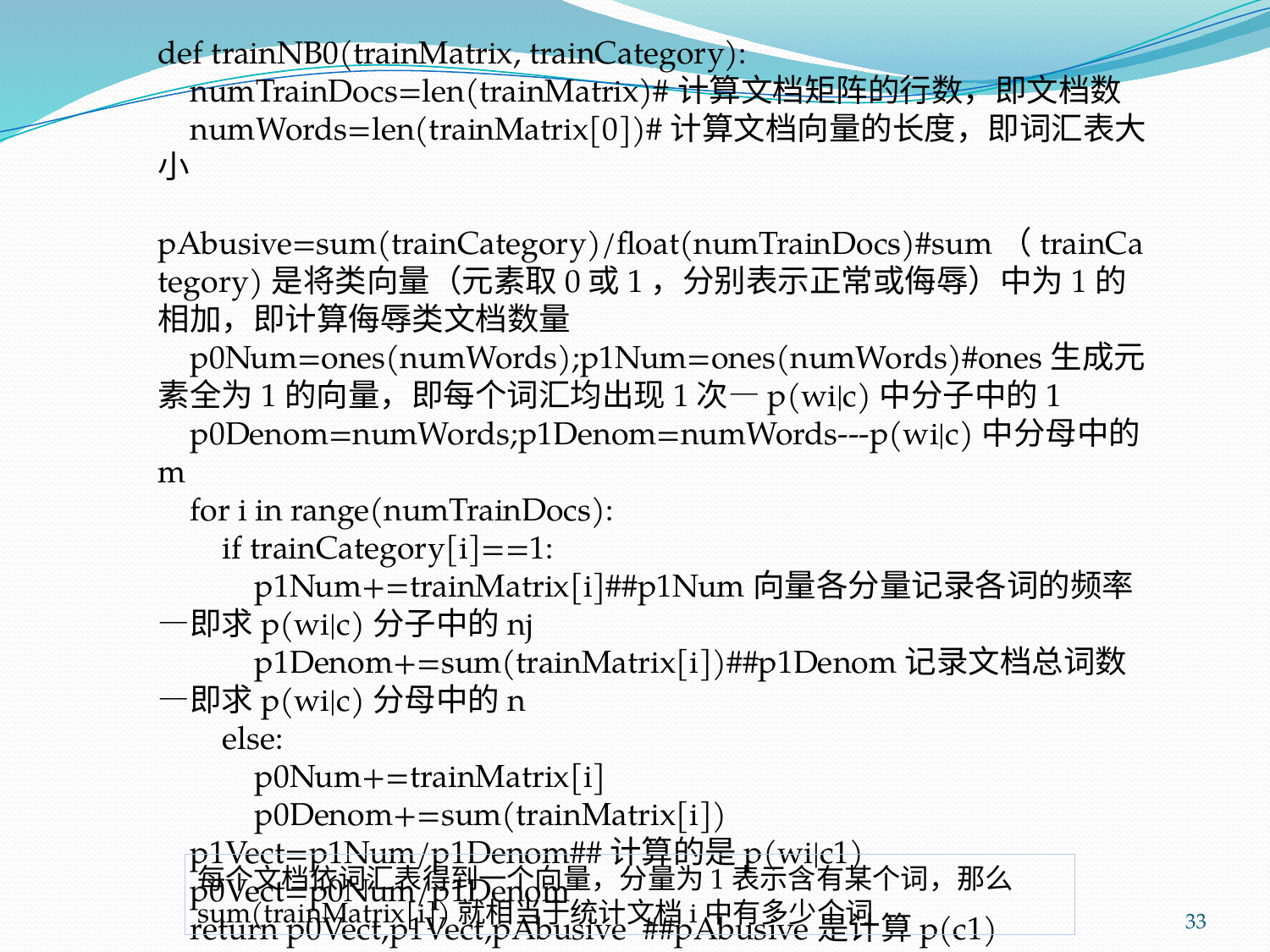

def trainNB0(trainMatrix, trainCategory):
    numTrainDocs=len(trainMatrix)#计算文档矩阵的行数，即文档数
    numWords=len(trainMatrix[0])#计算文档向量的长度，即词汇表大小
    pAbusive=sum(trainCategory)/float(numTrainDocs)#sum（trainCategory)是将类向量（元素取0或1，分别表示正常或侮辱）中为1的相加，即计算侮辱类文档数量
    p0Num=ones(numWords);p1Num=ones(numWords)#ones生成元素全为1的向量，即每个词汇均出现1次—p(wi|c)中分子中的1
    p0Denom=numWords;p1Denom=numWords---p(wi|c)中分母中的m
    for i in range(numTrainDocs):
        if trainCategory[i]==1:
            p1Num+=trainMatrix[i]##p1Num向量各分量记录各词的频率—即求p(wi|c)分子中的nj
            p1Denom+=sum(trainMatrix[i])##p1Denom记录文档总词数—即求p(wi|c)分母中的n
        else:
            p0Num+=trainMatrix[i]
            p0Denom+=sum(trainMatrix[i])
    p1Vect=p1Num/p1Denom##计算的是p(wi|c1)
    p0Vect=p0Num/p1Denom
    return p0Vect,p1Vect,pAbusive  ##pAbusive是计算p(c1)
每个文档依词汇表得到一个向量，分量为1表示含有某个词，那么sum(trainMatrix[i])就相当于统计文档i中有多少个词
33